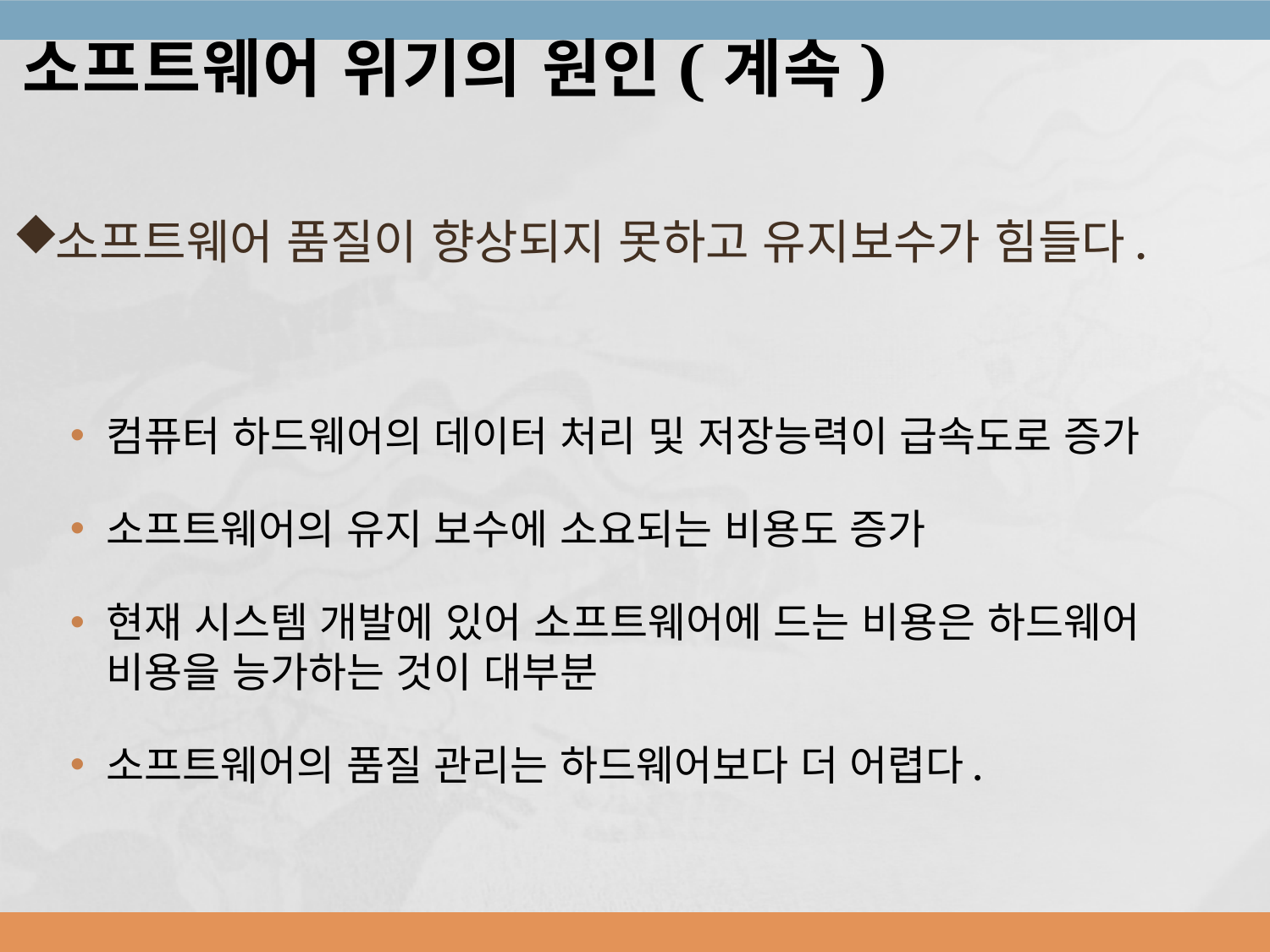

소프트웨어 위기의 원인(계속)
소프트웨어 품질이 향상되지 못하고 유지보수가 힘들다.

컴퓨터 하드웨어의 데이터 처리 및 저장능력이 급속도로 증가

소프트웨어의 유지 보수에 소요되는 비용도 증가

현재 시스템 개발에 있어 소프트웨어에 드는 비용은 하드웨어 비용을 능가하는 것이 대부분

소프트웨어의 품질 관리는 하드웨어보다 더 어렵다.